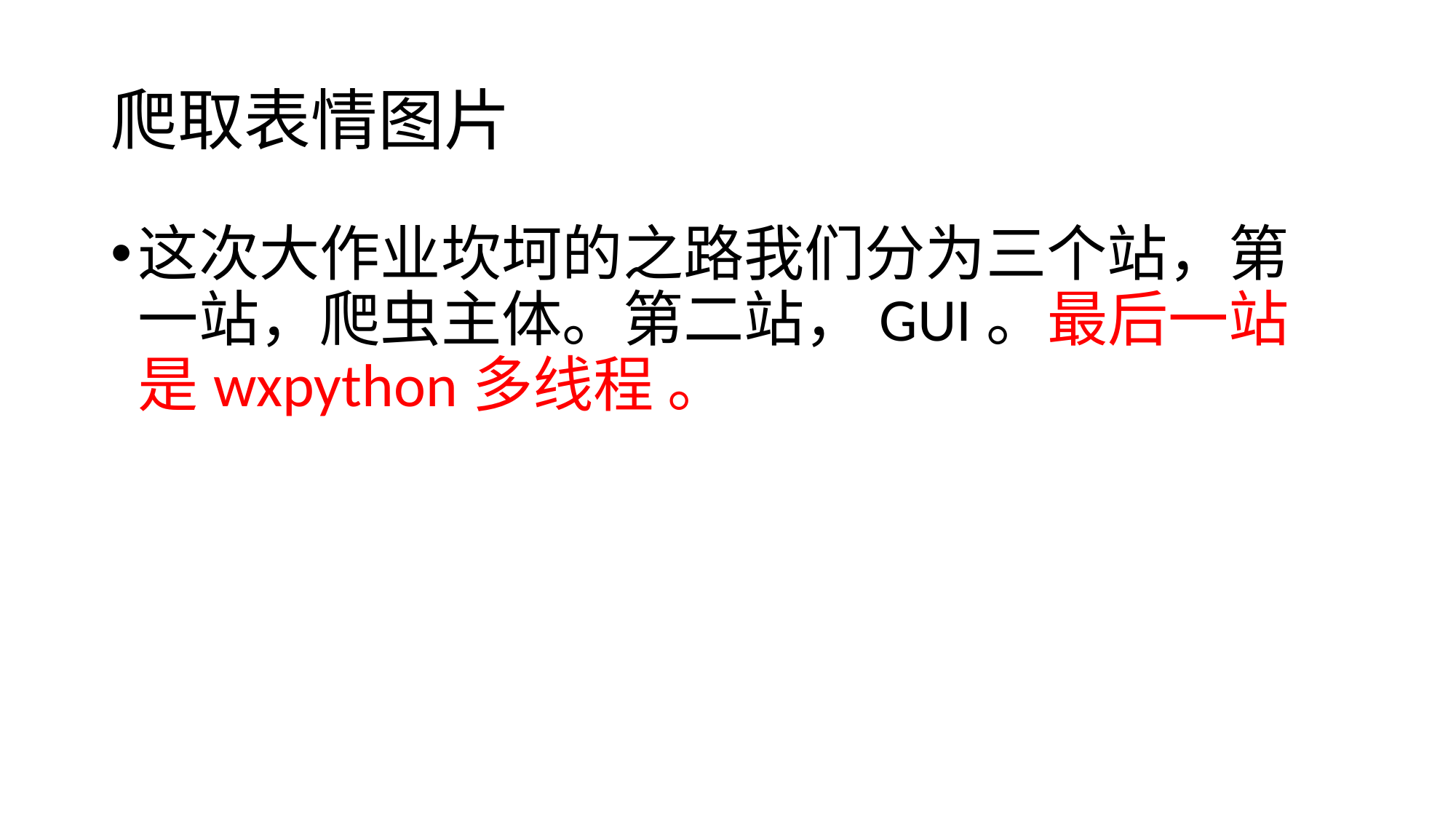

# 爬取表情图片
这次大作业坎坷的之路我们分为三个站，第一站，爬虫主体。第二站，GUI。最后一站是wxpython多线程 。